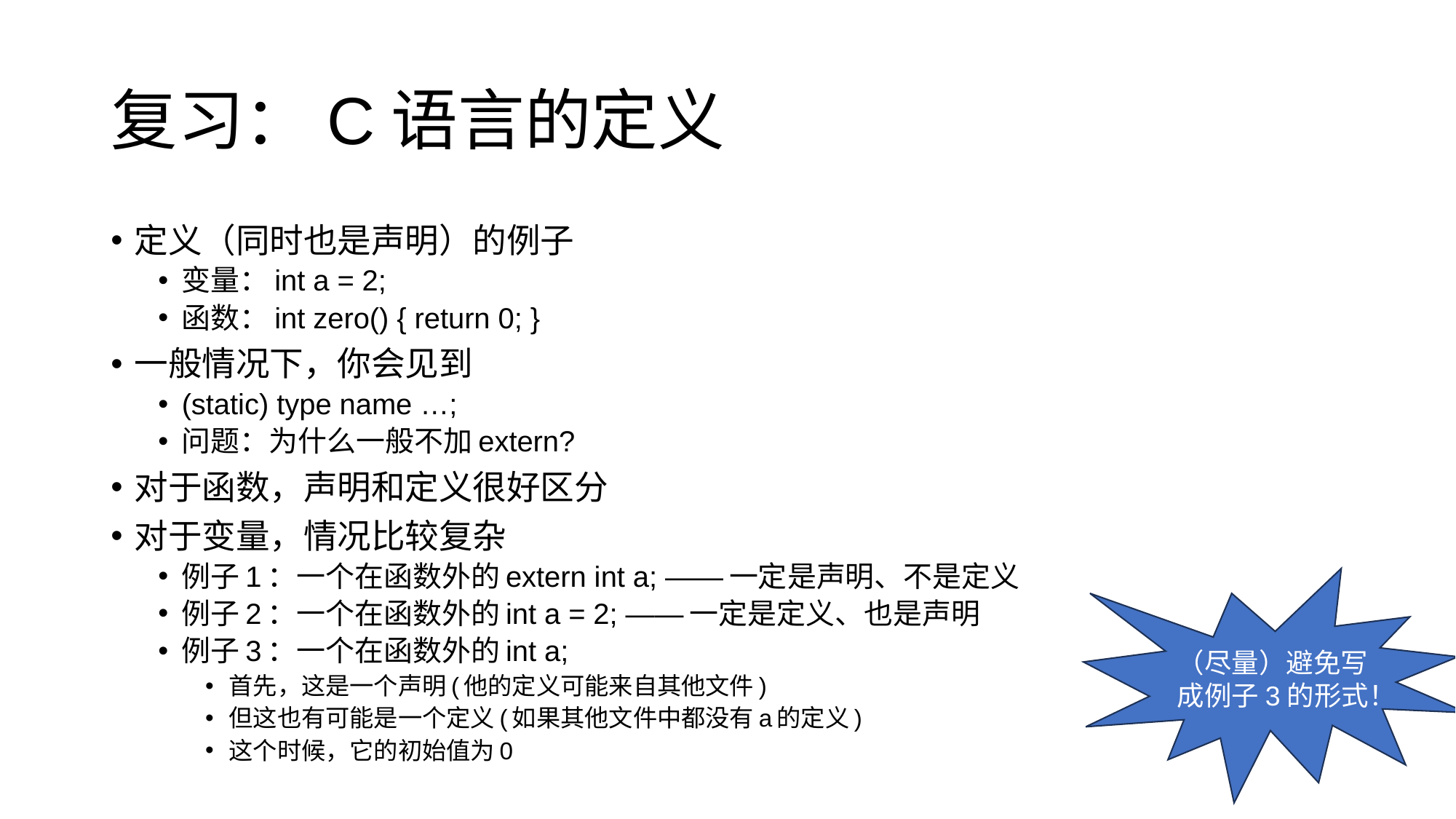

# 复习：C语言的定义
定义（同时也是声明）的例子
变量：int a = 2;
函数：int zero() { return 0; }
一般情况下，你会见到
(static) type name …;
问题：为什么一般不加extern?
对于函数，声明和定义很好区分
对于变量，情况比较复杂
例子1：一个在函数外的extern int a; ——一定是声明、不是定义
例子2：一个在函数外的int a = 2; ——一定是定义、也是声明
例子3：一个在函数外的int a;
首先，这是一个声明(他的定义可能来自其他文件)
但这也有可能是一个定义(如果其他文件中都没有a的定义)
这个时候，它的初始值为0

（尽量）避免写成例子3的形式！